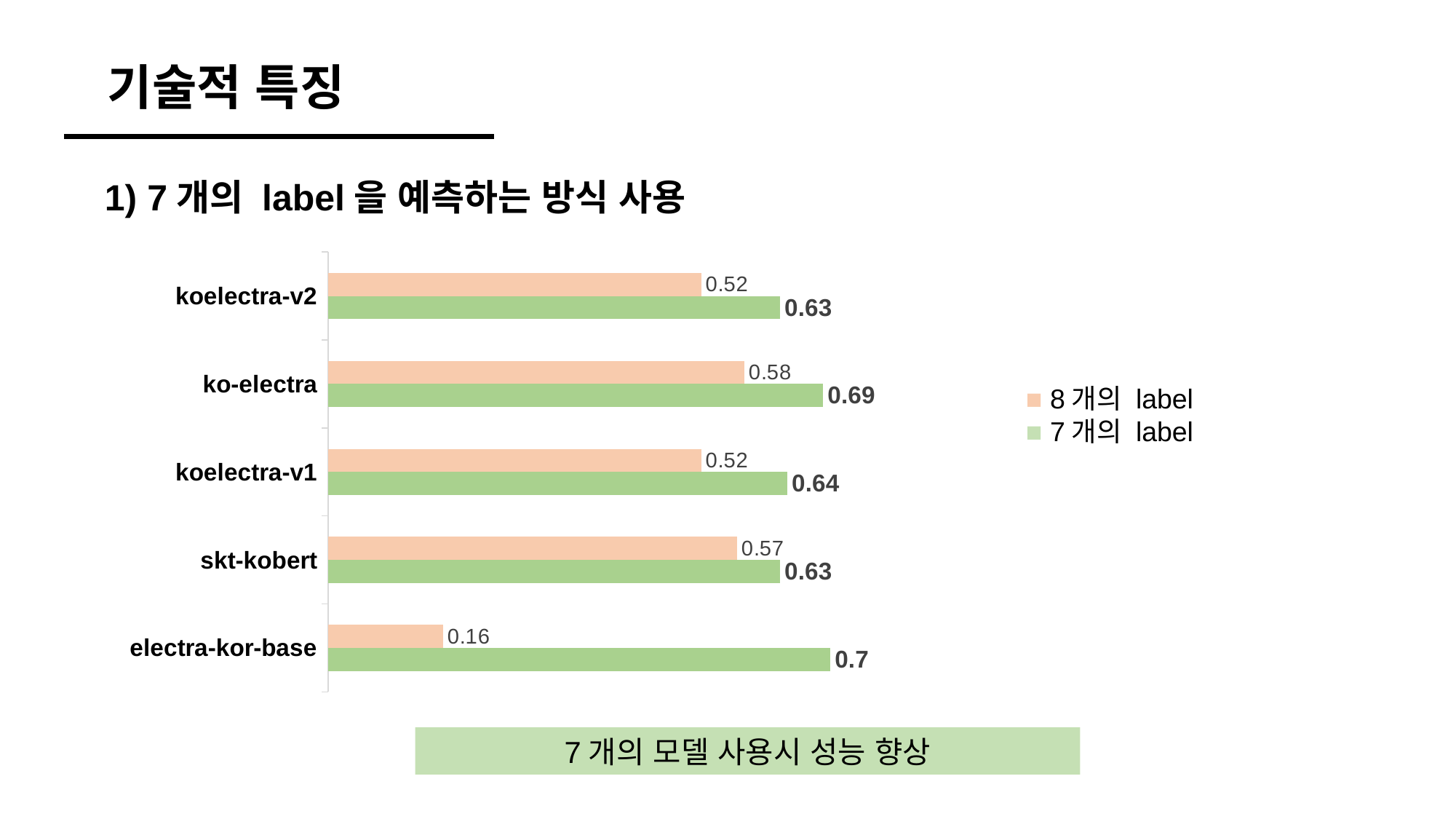

기술적 특징
1) 7개의 label을 예측하는 방식 사용

### Chart

| Category |  |  |
|---|---|---|
| electra-kor-base | 0.7 | 0.16 |
| skt-kobert | 0.63 | 0.57 |
| koelectra-v1 | 0.64 | 0.52 |
| ko-electra | 0.69 | 0.58 |
| koelectra-v2 | 0.63 | 0.52 |
■ 8개의 label
■ 7개의 label
7개의 모델 사용시 성능 향상